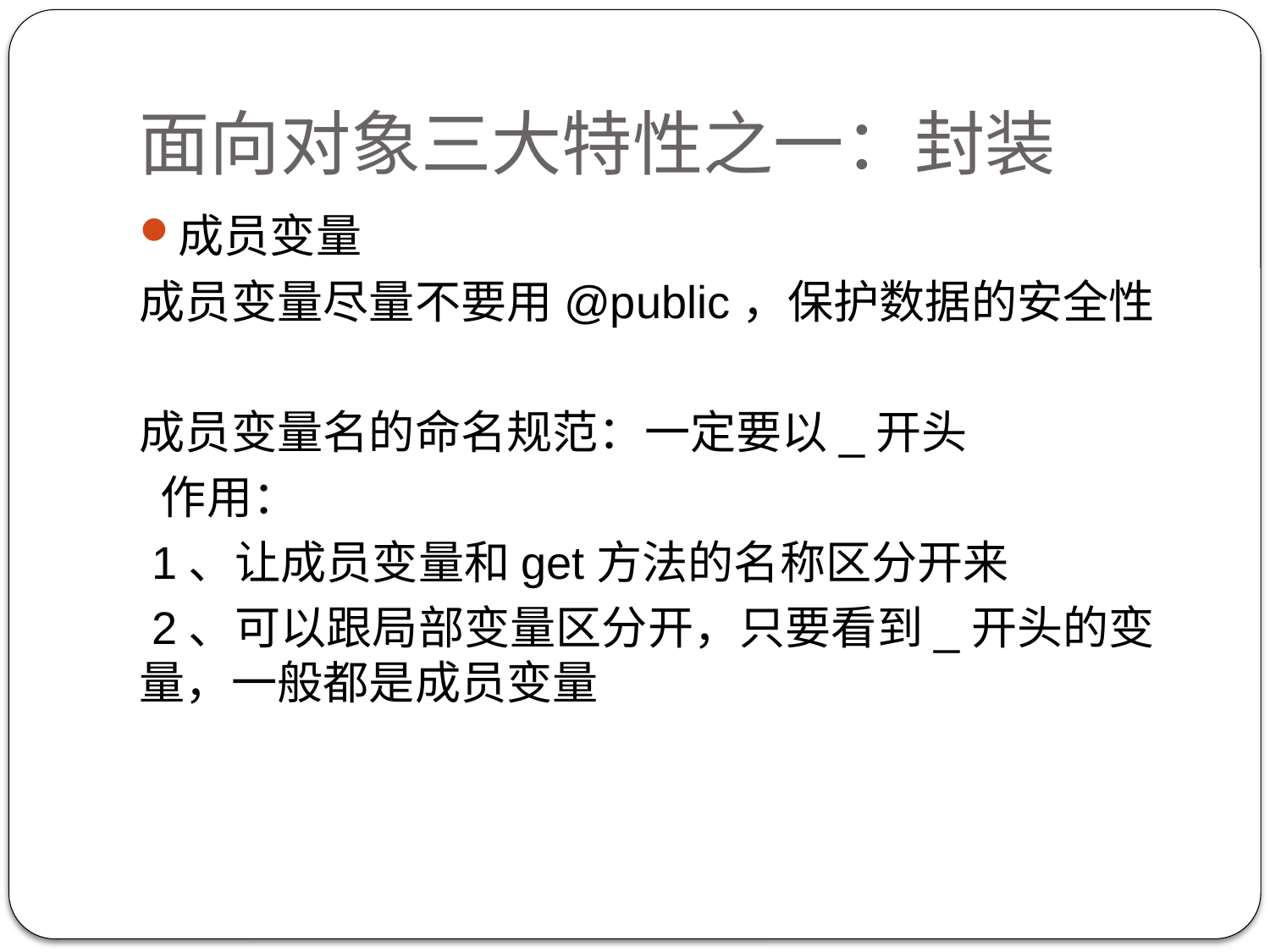

# 面向对象三大特性之一：封装
成员变量
成员变量尽量不要用@public，保护数据的安全性

成员变量名的命名规范：一定要以_开头
 作用：
 1、让成员变量和get方法的名称区分开来
 2、可以跟局部变量区分开，只要看到_开头的变量，一般都是成员变量